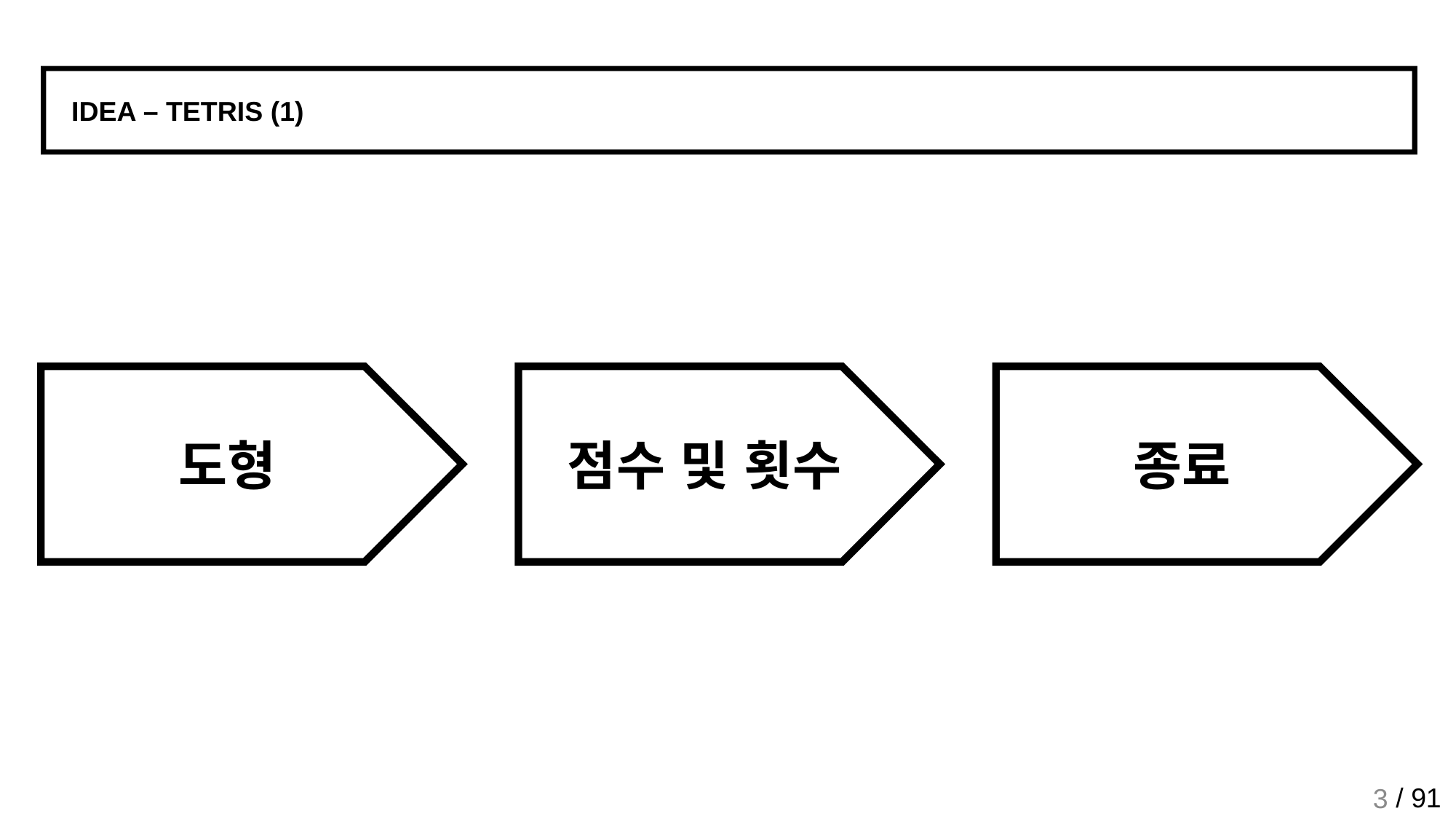

IDEA – TETRIS (1)
도형
점수 및 횟수
종료
3